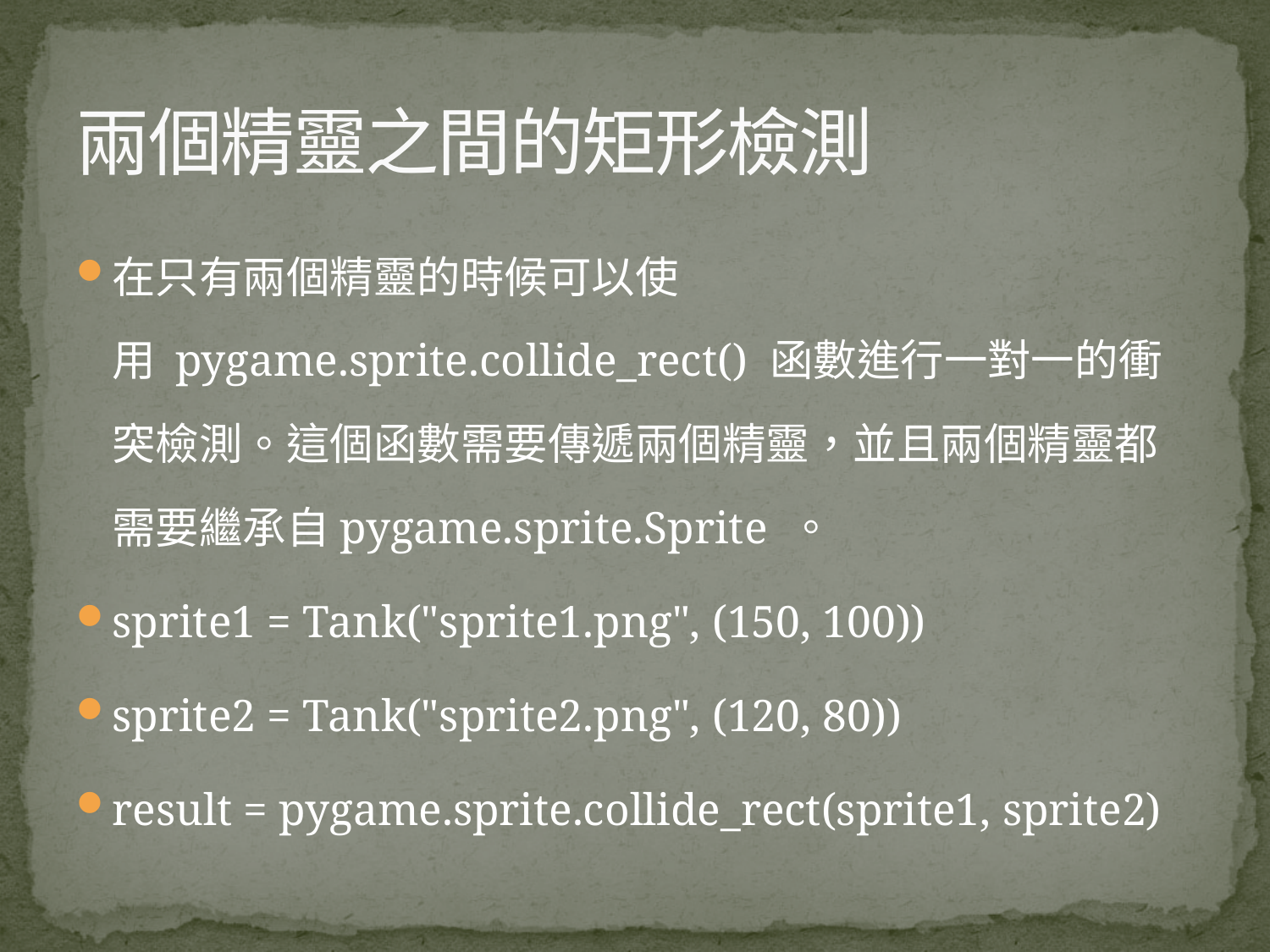

# 兩個精靈之間的矩形檢測
在只有兩個精靈的時候可以使用 pygame.sprite.collide_rect() 函數進行一對一的衝突檢測。這個函數需要傳遞兩個精靈，並且兩個精靈都需要繼承自pygame.sprite.Sprite 。
sprite1 = Tank("sprite1.png", (150, 100))
sprite2 = Tank("sprite2.png", (120, 80))
result = pygame.sprite.collide_rect(sprite1, sprite2)